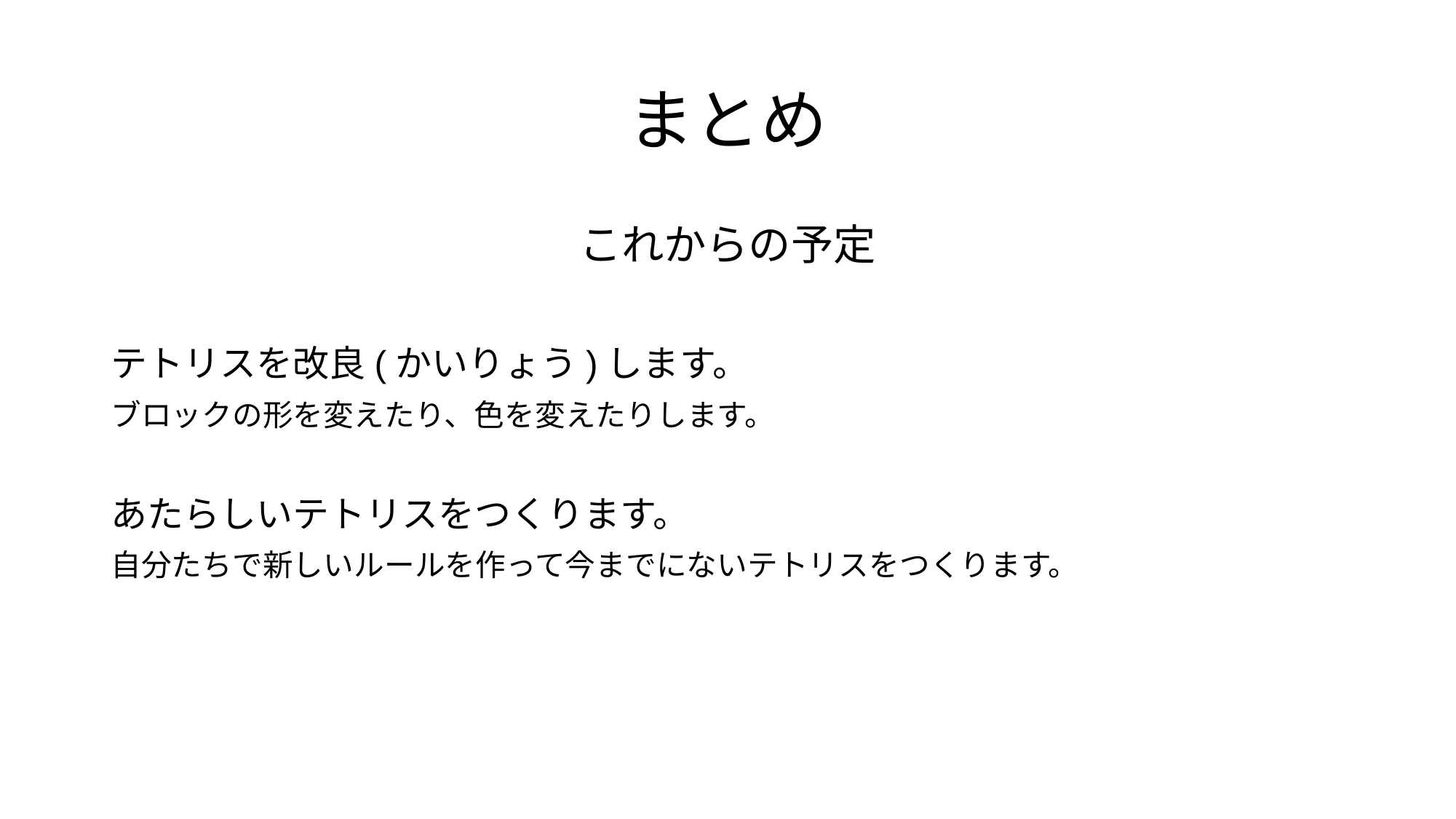

# まとめ
これからの予定

テトリスを改良(かいりょう)します。
ブロックの形を変えたり、色を変えたりします。

あたらしいテトリスをつくります。
自分たちで新しいルールを作って今までにないテトリスをつくります。